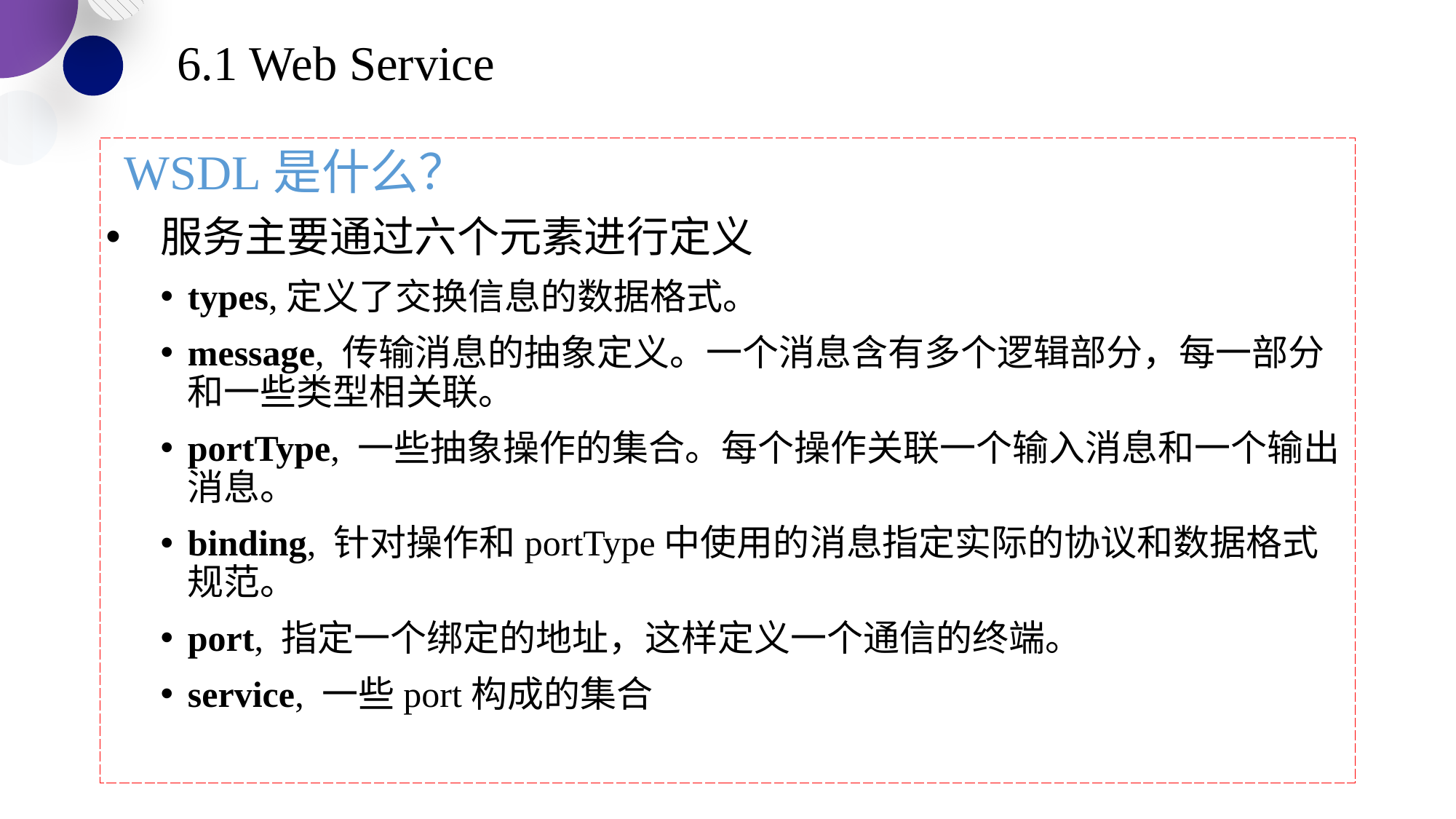

6.1 Web Service

服务主要通过六个元素进行定义
types,定义了交换信息的数据格式。
message, 传输消息的抽象定义。一个消息含有多个逻辑部分，每一部分和一些类型相关联。
portType, 一些抽象操作的集合。每个操作关联一个输入消息和一个输出消息。
binding, 针对操作和portType中使用的消息指定实际的协议和数据格式规范。
port, 指定一个绑定的地址，这样定义一个通信的终端。
service, 一些port构成的集合
# WSDL是什么？